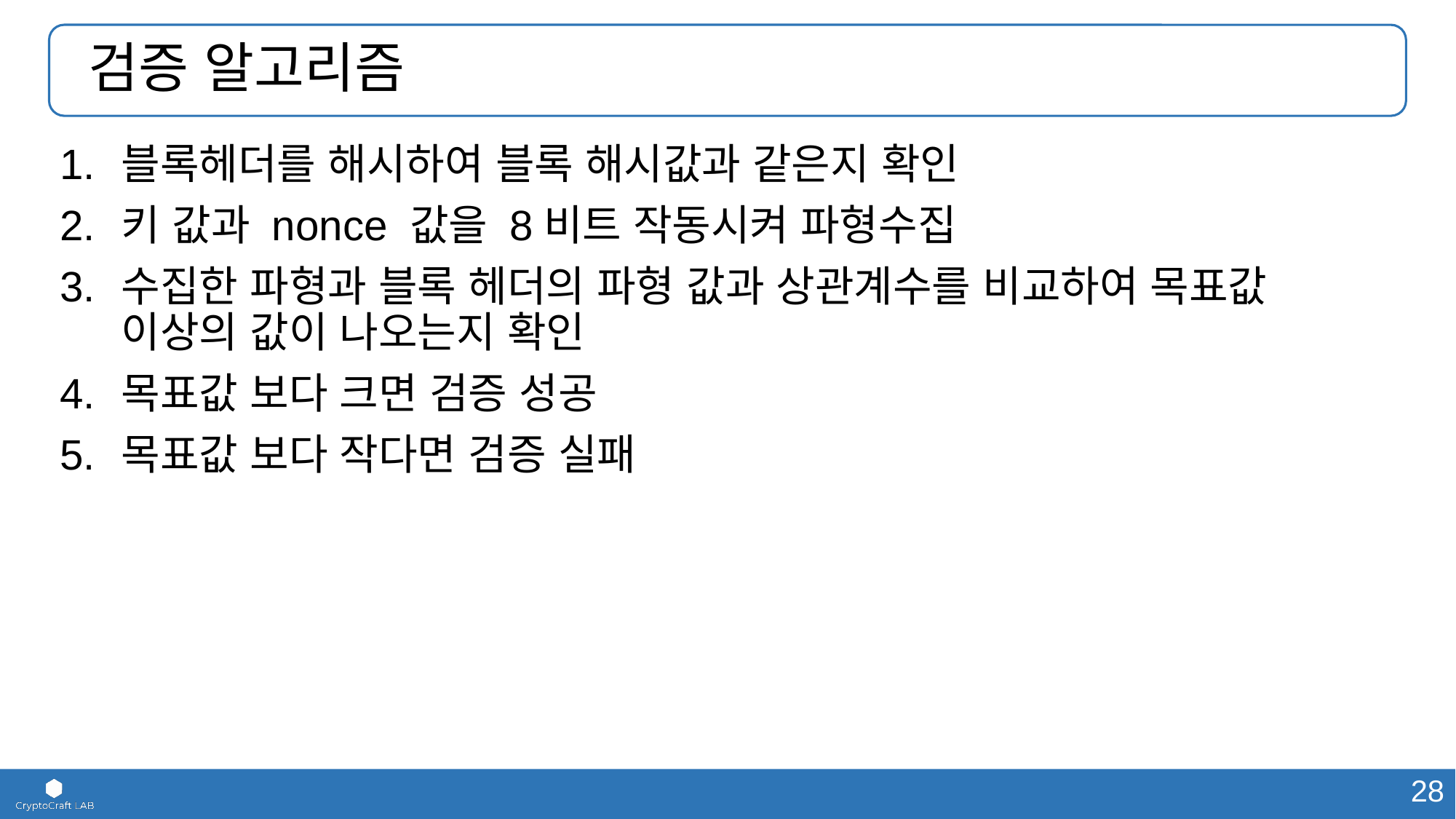

# 검증 알고리즘
블록헤더를 해시하여 블록 해시값과 같은지 확인
키 값과 nonce 값을 8비트 작동시켜 파형수집
수집한 파형과 블록 헤더의 파형 값과 상관계수를 비교하여 목표값 이상의 값이 나오는지 확인
목표값 보다 크면 검증 성공
목표값 보다 작다면 검증 실패